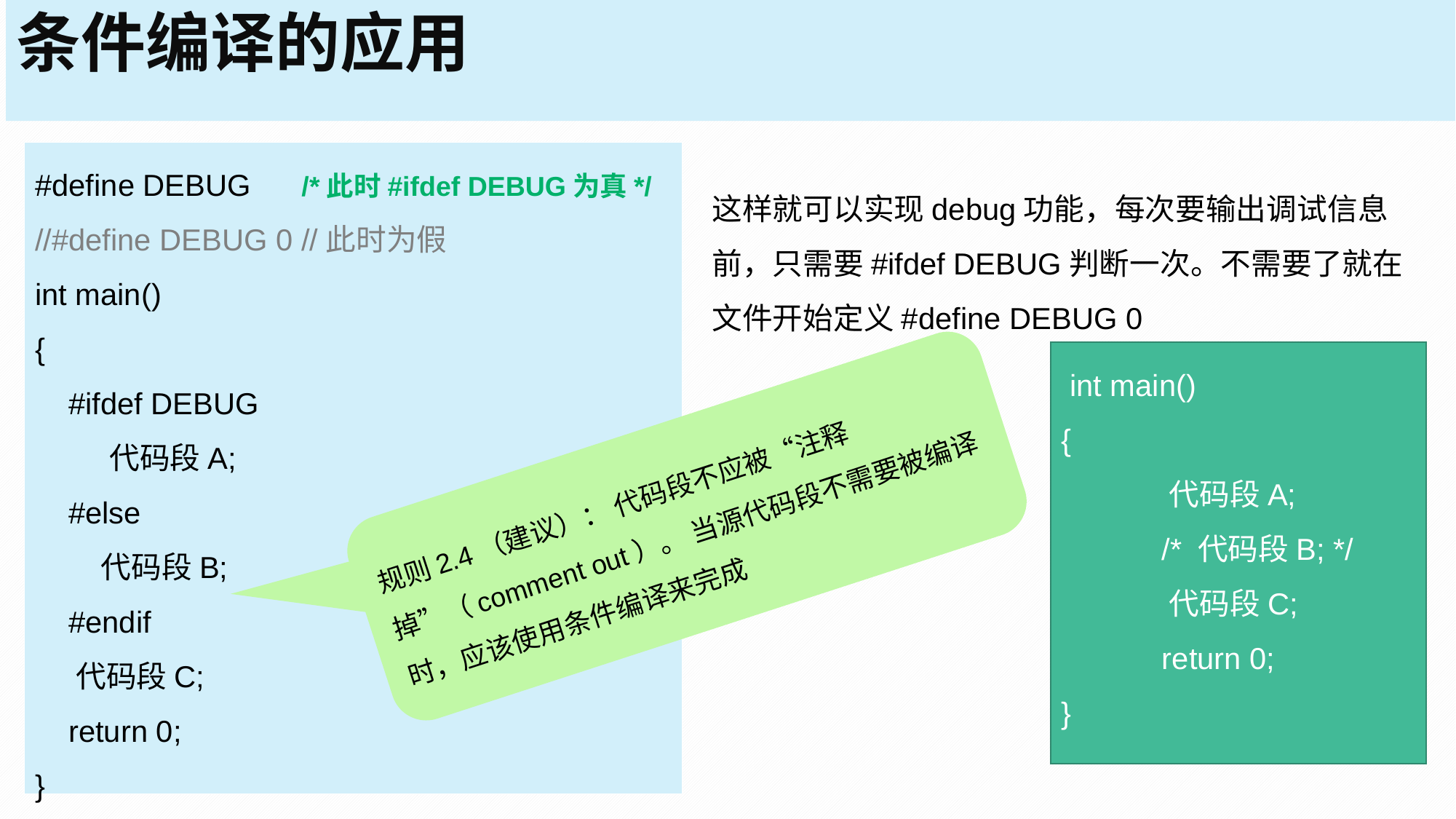

条件编译的应用
#define DEBUG      /*此时#ifdef DEBUG为真*/
//#define DEBUG 0 //此时为假
int main()
{
    #ifdef DEBUG
        代码段A;
    #else
       代码段B;
    #endif
    代码段C;
    return 0;
}
这样就可以实现debug功能，每次要输出调试信息前，只需要#ifdef DEBUG判断一次。不需要了就在文件开始定义#define DEBUG 0
 int main()
{
            代码段A;
            /* 代码段B; */
            代码段C;
            return 0;
}
规则2.4（建议）： 代码段不应被“注释掉”（comment out）。 当源代码段不需要被编译时，应该使用条件编译来完成